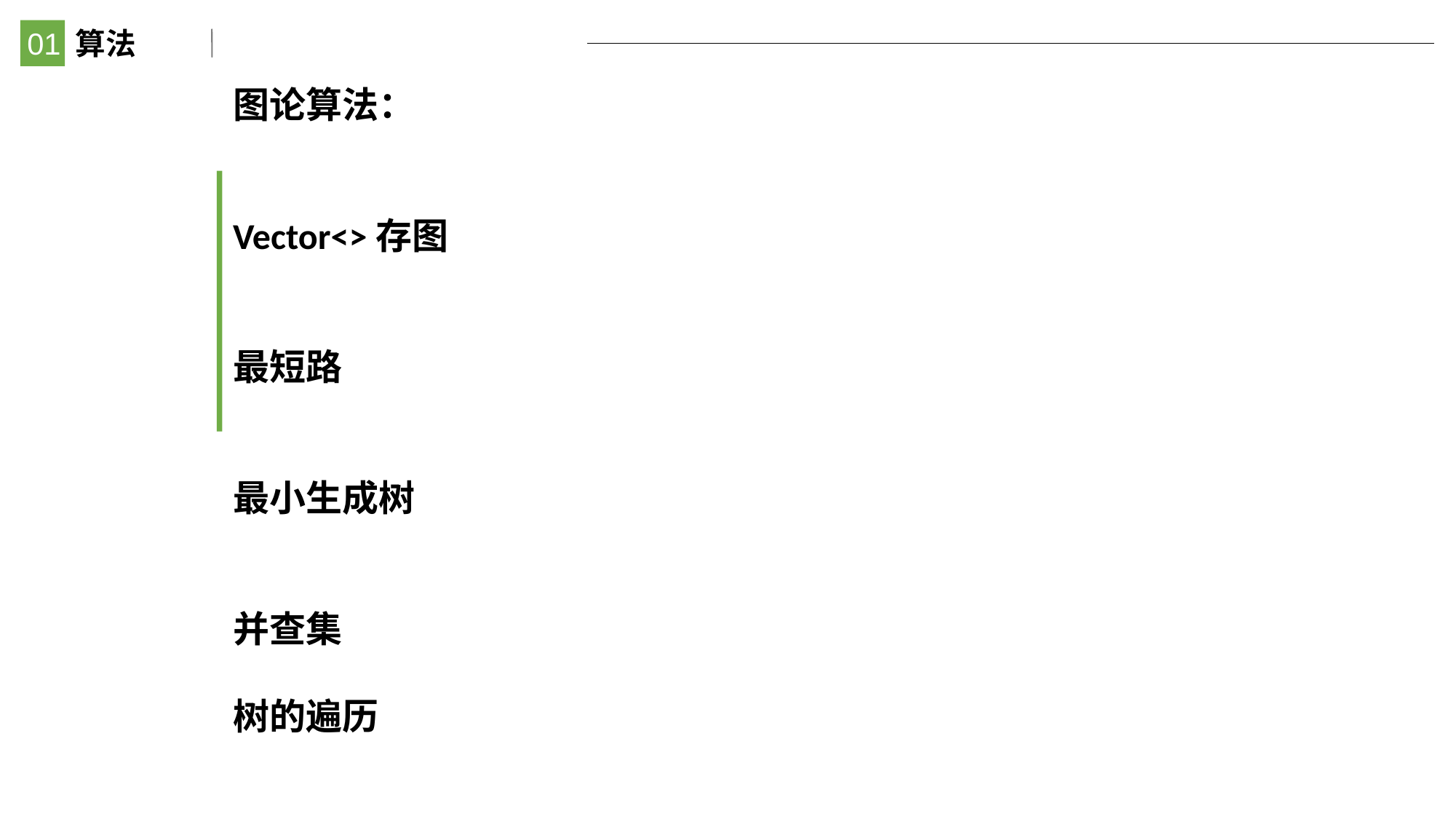

01
算法

图论算法：

Vector<>存图

最短路

最小生成树

并查集

树的遍历